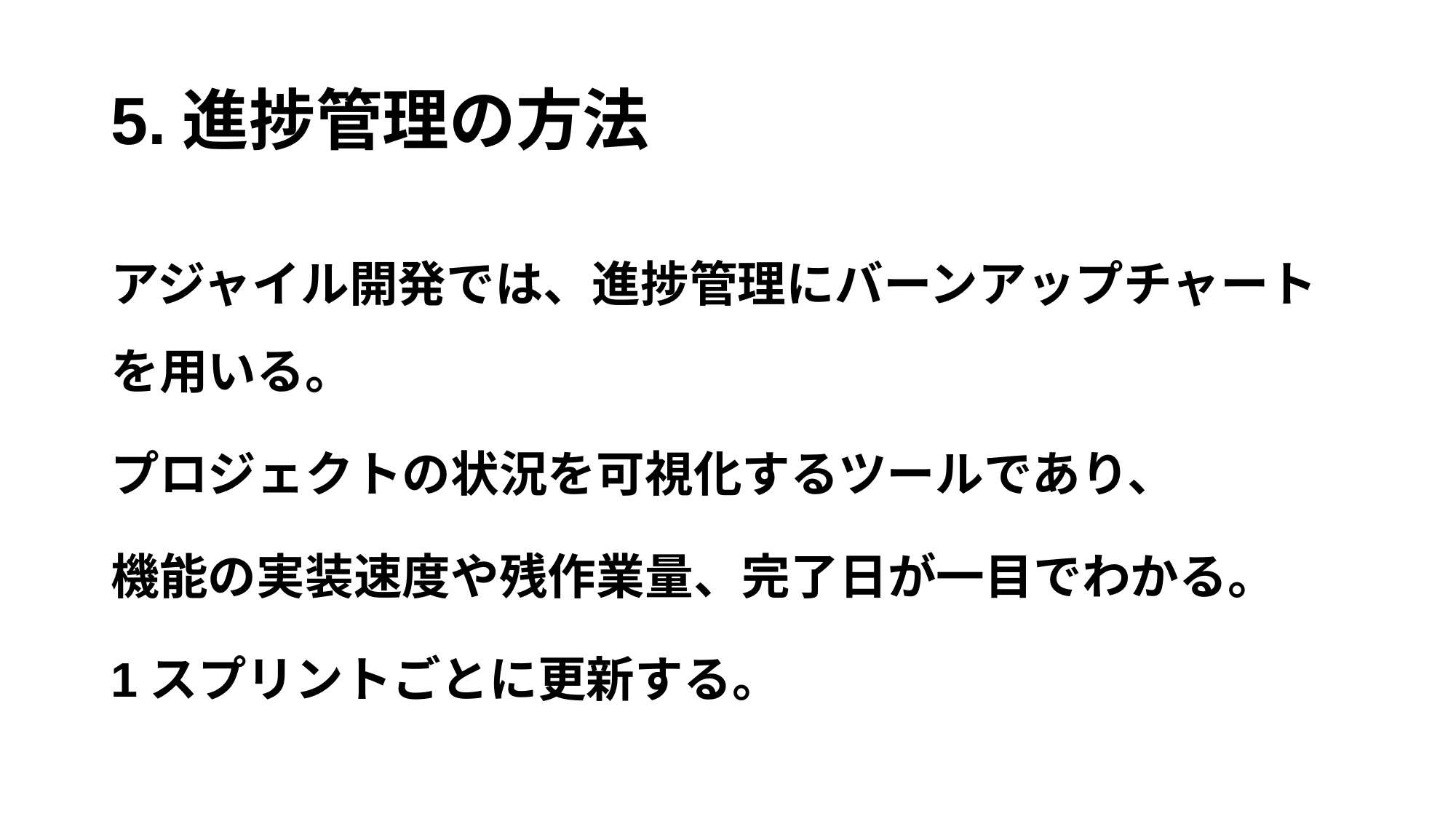

# 5.進捗管理の方法
アジャイル開発では、進捗管理にバーンアップチャートを用いる。
プロジェクトの状況を可視化するツールであり、
機能の実装速度や残作業量、完了日が一目でわかる。
1スプリントごとに更新する。